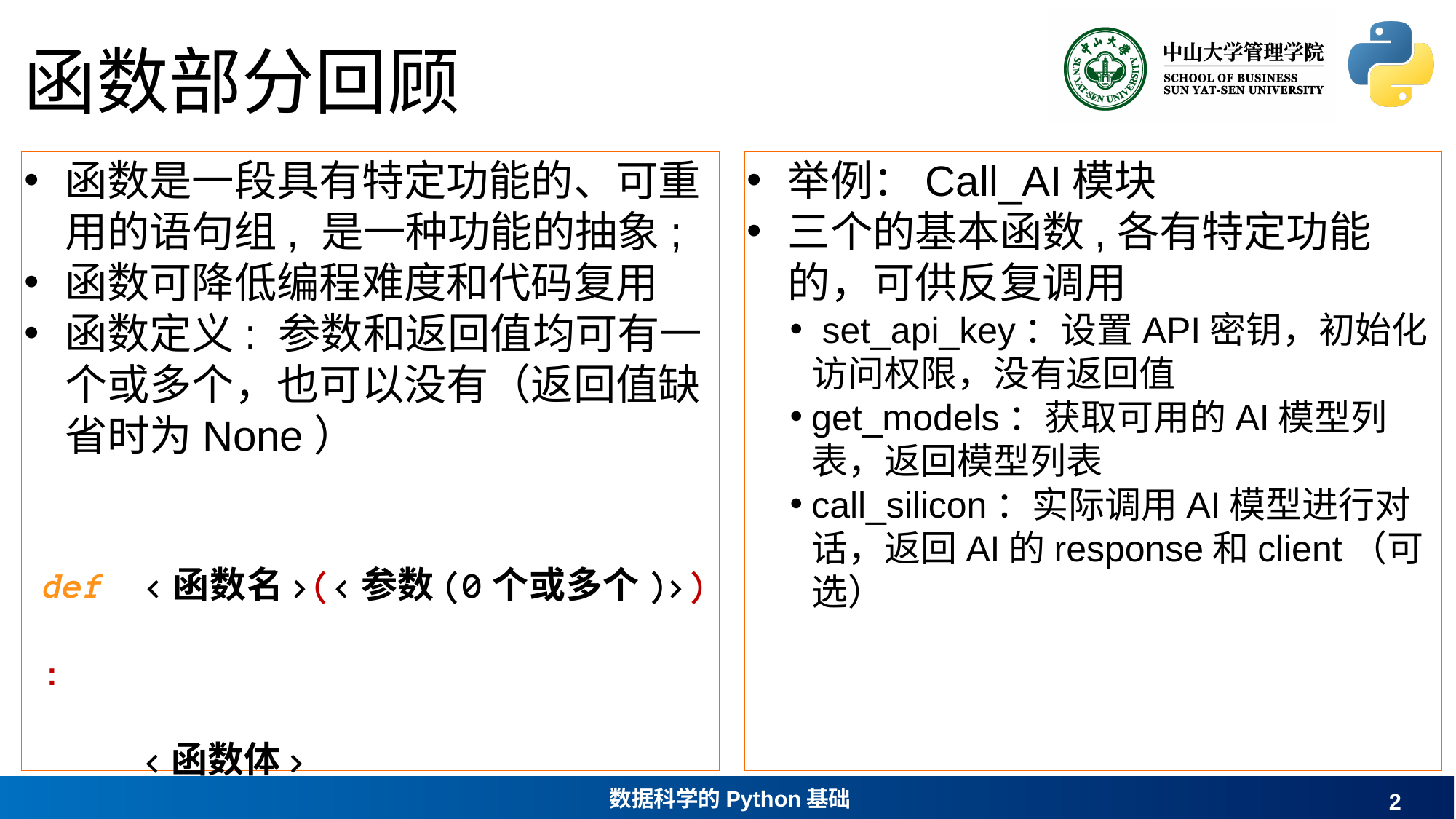

# 函数部分回顾
函数是一段具有特定功能的、可重用的语句组, 是一种功能的抽象;
函数可降低编程难度和代码复用
函数定义: 参数和返回值均可有一个或多个，也可以没有（返回值缺省时为None）
举例：Call_AI模块
三个的基本函数,各有特定功能的，可供反复调用
 set_api_key：设置API密钥，初始化访问权限，没有返回值
get_models：获取可用的AI模型列表，返回模型列表
call_silicon：实际调用AI模型进行对话，返回AI的response和client（可选）
def  <函数名>(<参数(0个或多个)>) :
     <函数体>
     return  <返回值>